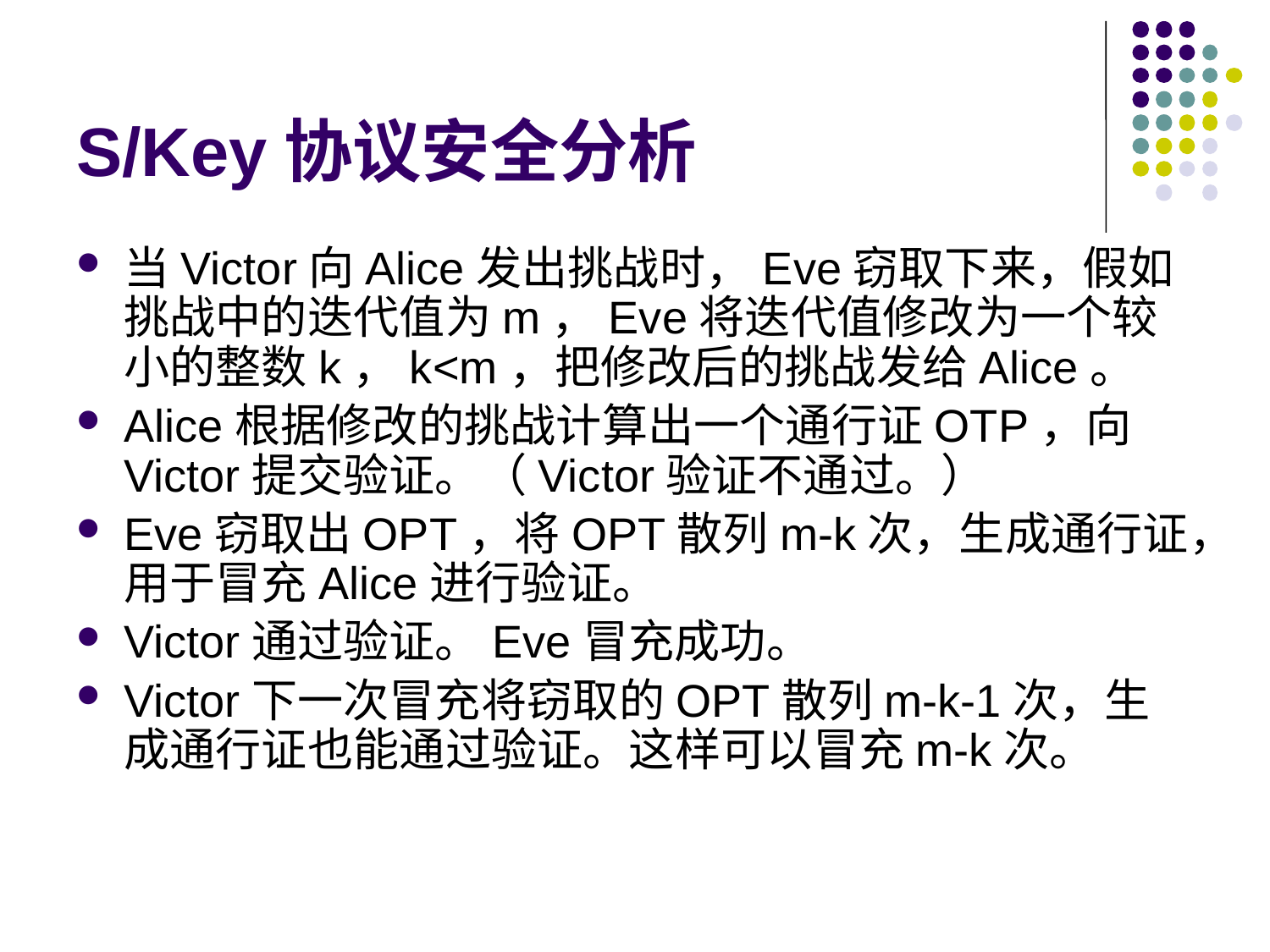

# S/Key协议安全分析
当Victor向Alice发出挑战时，Eve窃取下来，假如挑战中的迭代值为m，Eve将迭代值修改为一个较小的整数k，k<m，把修改后的挑战发给Alice。
Alice根据修改的挑战计算出一个通行证OTP，向Victor提交验证。（Victor验证不通过。）
Eve窃取出OPT，将OPT散列m-k次，生成通行证，用于冒充Alice进行验证。
Victor通过验证。Eve冒充成功。
Victor下一次冒充将窃取的OPT散列m-k-1次，生成通行证也能通过验证。这样可以冒充m-k次。